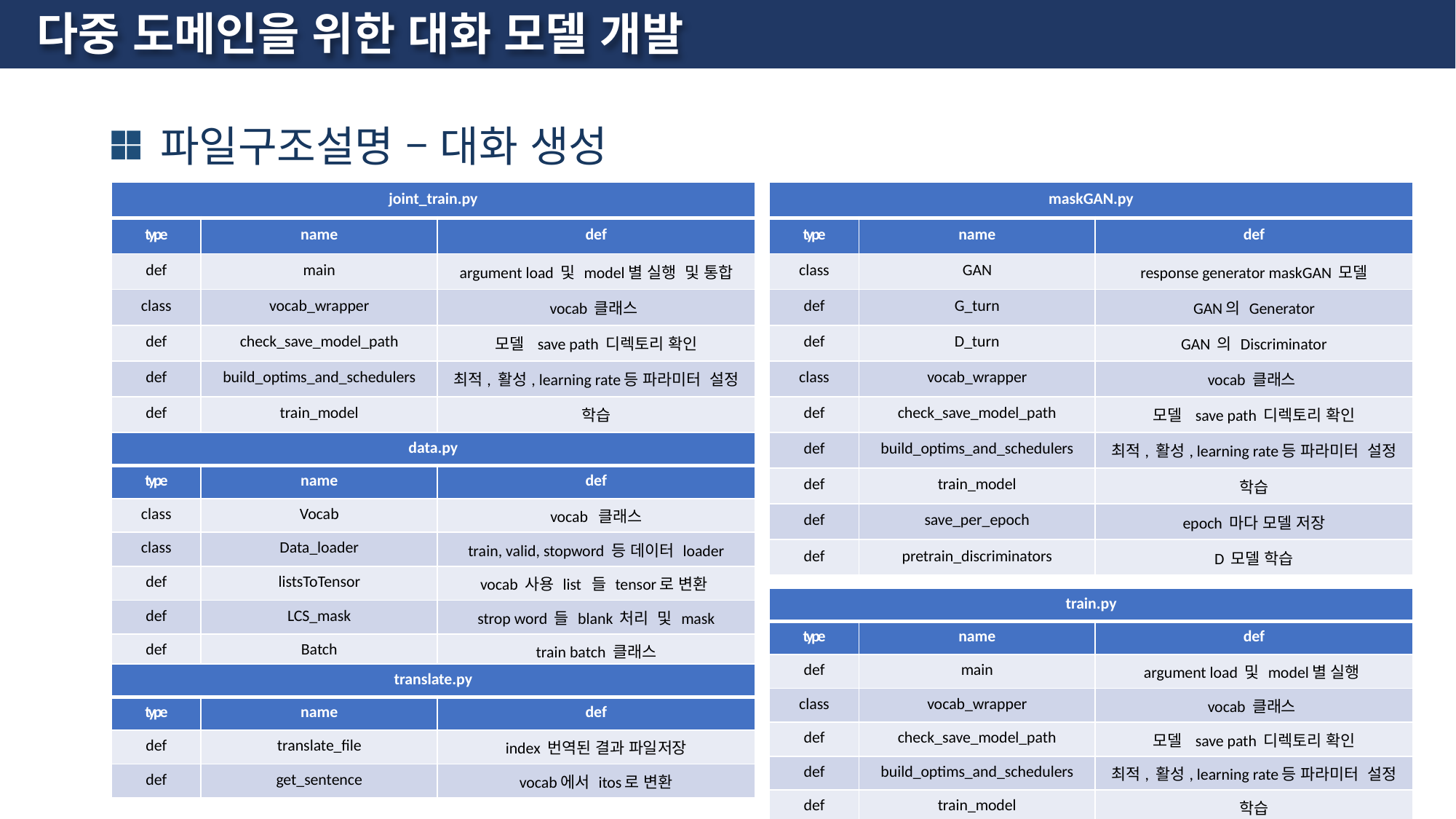

# 다중 도메인을 위한 대화 모델 개발
 파일구조설명 – 대화 생성
| joint\_train.py |  |  |
| --- | --- | --- |
| type | name | def |
| def | main | argument load 및 model별 실행 및 통합 |
| class | vocab\_wrapper | vocab 클래스 |
| def | check\_save\_model\_path | 모델 save path 디렉토리 확인 |
| def | build\_optims\_and\_schedulers | 최적, 활성, learning rate등 파라미터 설정 |
| def | train\_model | 학습 |
| maskGAN.py |  |  |
| --- | --- | --- |
| type | name | def |
| class | GAN | response generator maskGAN 모델 |
| def | G\_turn | GAN의 Generator |
| def | D\_turn | GAN 의 Discriminator |
| class | vocab\_wrapper | vocab 클래스 |
| def | check\_save\_model\_path | 모델 save path 디렉토리 확인 |
| def | build\_optims\_and\_schedulers | 최적, 활성, learning rate등 파라미터 설정 |
| def | train\_model | 학습 |
| def | save\_per\_epoch | epoch 마다 모델 저장 |
| def | pretrain\_discriminators | D 모델 학습 |
| data.py |  |  |
| --- | --- | --- |
| type | name | def |
| class | Vocab | vocab 클래스 |
| class | Data\_loader | train, valid, stopword 등 데이터 loader |
| def | listsToTensor | vocab 사용 list 들 tensor로 변환 |
| def | LCS\_mask | strop word 들 blank 처리 및 mask |
| def | Batch | train batch 클래스 |
| train.py |  |  |
| --- | --- | --- |
| type | name | def |
| def | main | argument load 및 model별 실행 |
| class | vocab\_wrapper | vocab 클래스 |
| def | check\_save\_model\_path | 모델 save path 디렉토리 확인 |
| def | build\_optims\_and\_schedulers | 최적, 활성, learning rate등 파라미터 설정 |
| def | train\_model | 학습 |
| translate.py |  |  |
| --- | --- | --- |
| type | name | def |
| def | translate\_file | index 번역된 결과 파일저장 |
| def | get\_sentence | vocab에서 itos로 변환 |